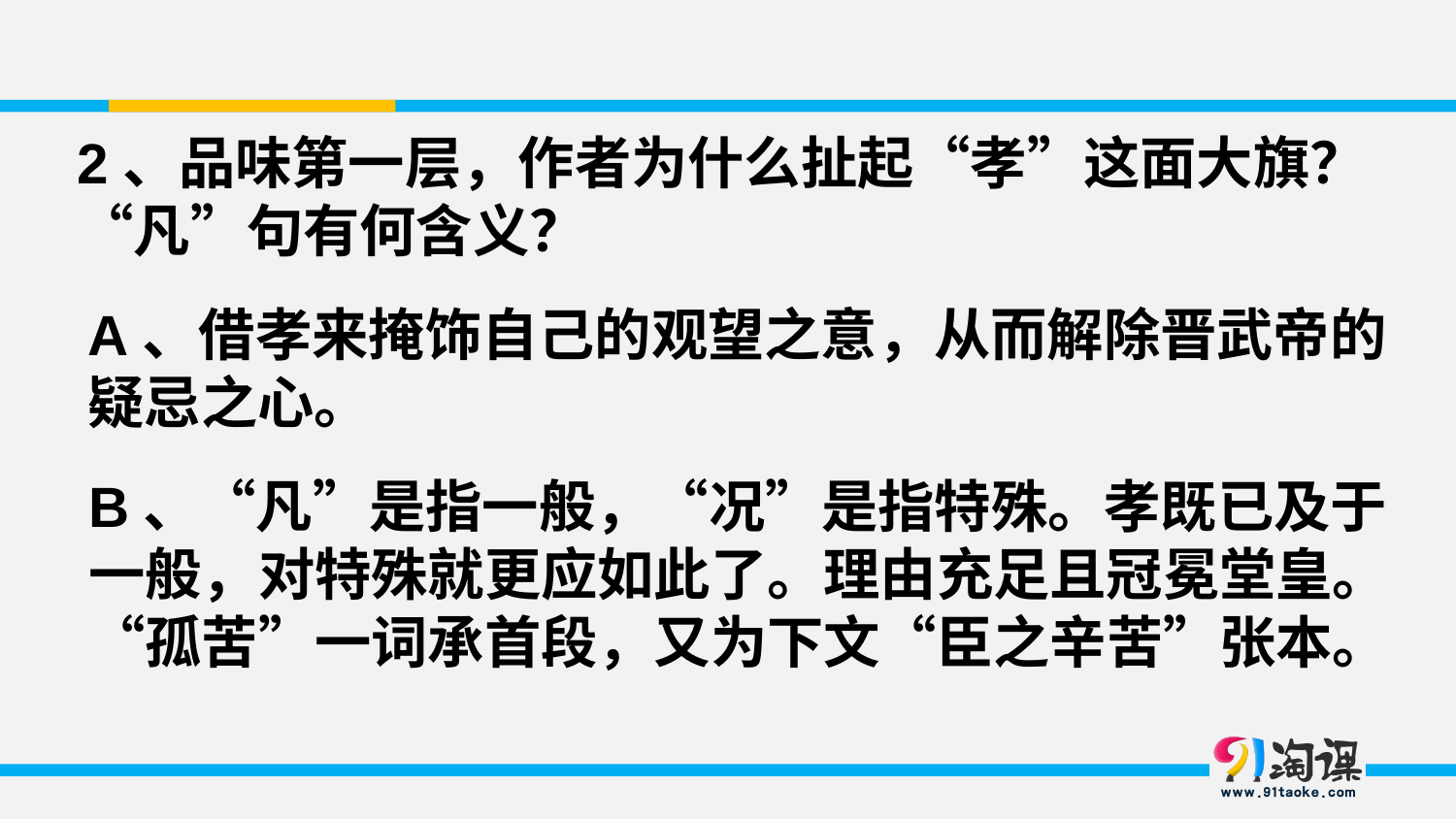

2、品味第一层，作者为什么扯起“孝”这面大旗？“凡”句有何含义？
A、借孝来掩饰自己的观望之意，从而解除晋武帝的疑忌之心。
B、“凡”是指一般，“况”是指特殊。孝既已及于一般，对特殊就更应如此了。理由充足且冠冕堂皇。“孤苦”一词承首段，又为下文“臣之辛苦”张本。